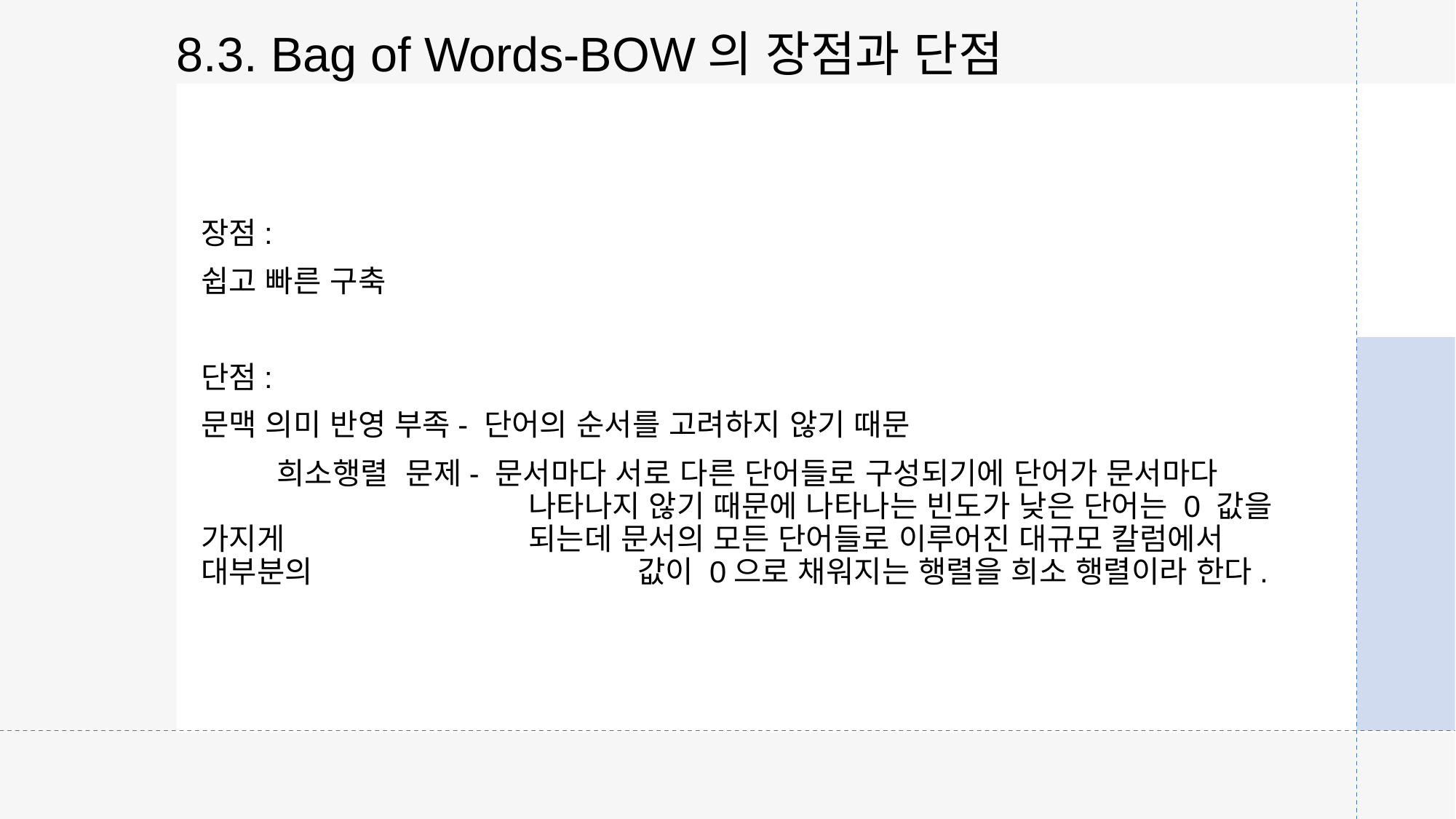

8.3. Bag of Words-BOW의 장점과 단점

장점:
쉽고 빠른 구축

단점:
문맥 의미 반영 부족- 단어의 순서를 고려하지 않기 때문
        희소행렬  문제- 문서마다 서로 다른 단어들로 구성되기에 단어가 문서마다 				나타나지 않기 때문에 나타나는 빈도가 낮은 단어는 0 값을 가지게 			되는데 문서의 모든 단어들로 이루어진 대규모 칼럼에서 대부분의  			값이 0으로 채워지는 행렬을 희소 행렬이라 한다.